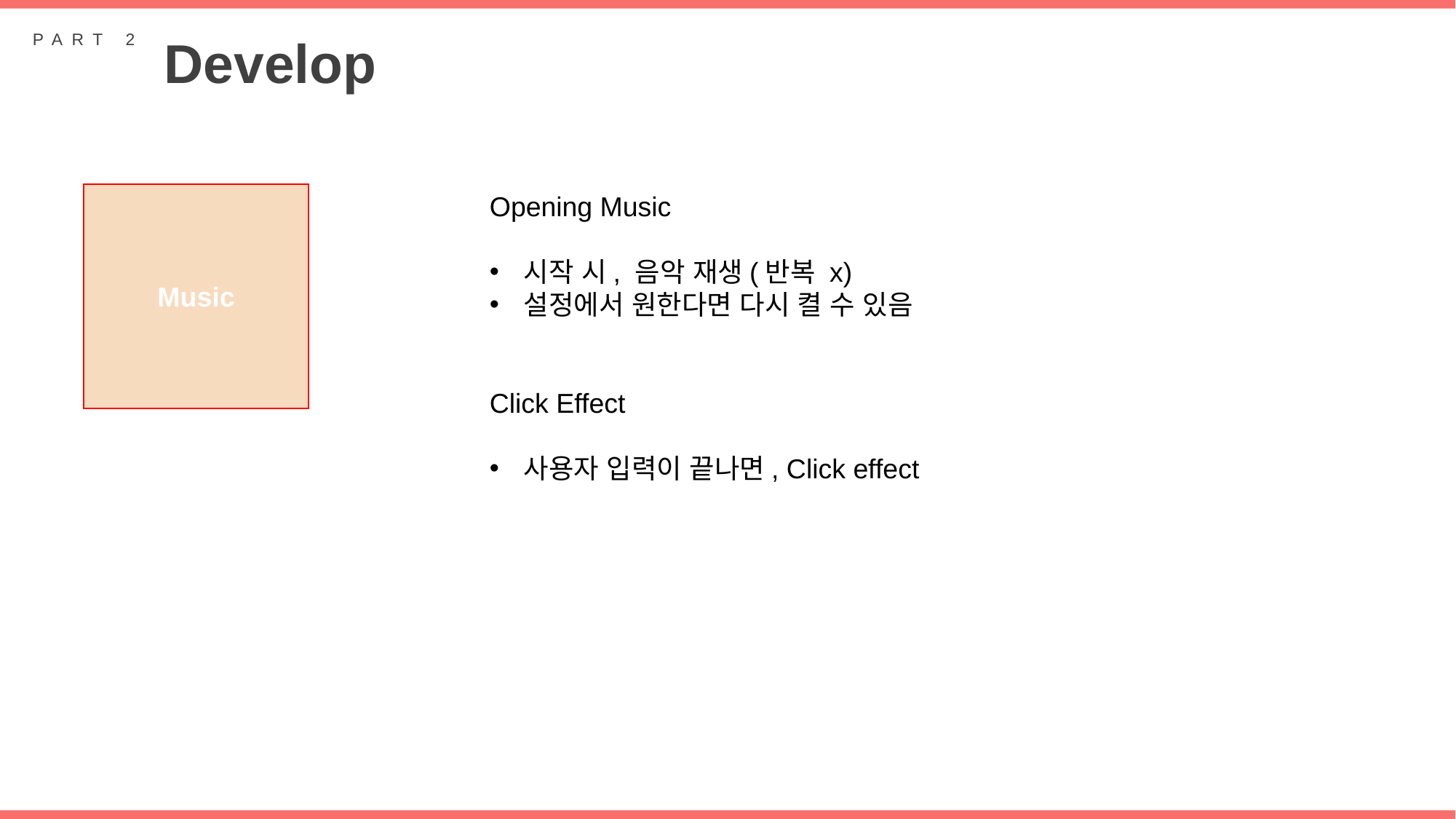

PART 2
Develop
Music
Opening Music

시작 시, 음악 재생(반복 x)
설정에서 원한다면 다시 켤 수 있음

Click Effect

사용자 입력이 끝나면, Click effect